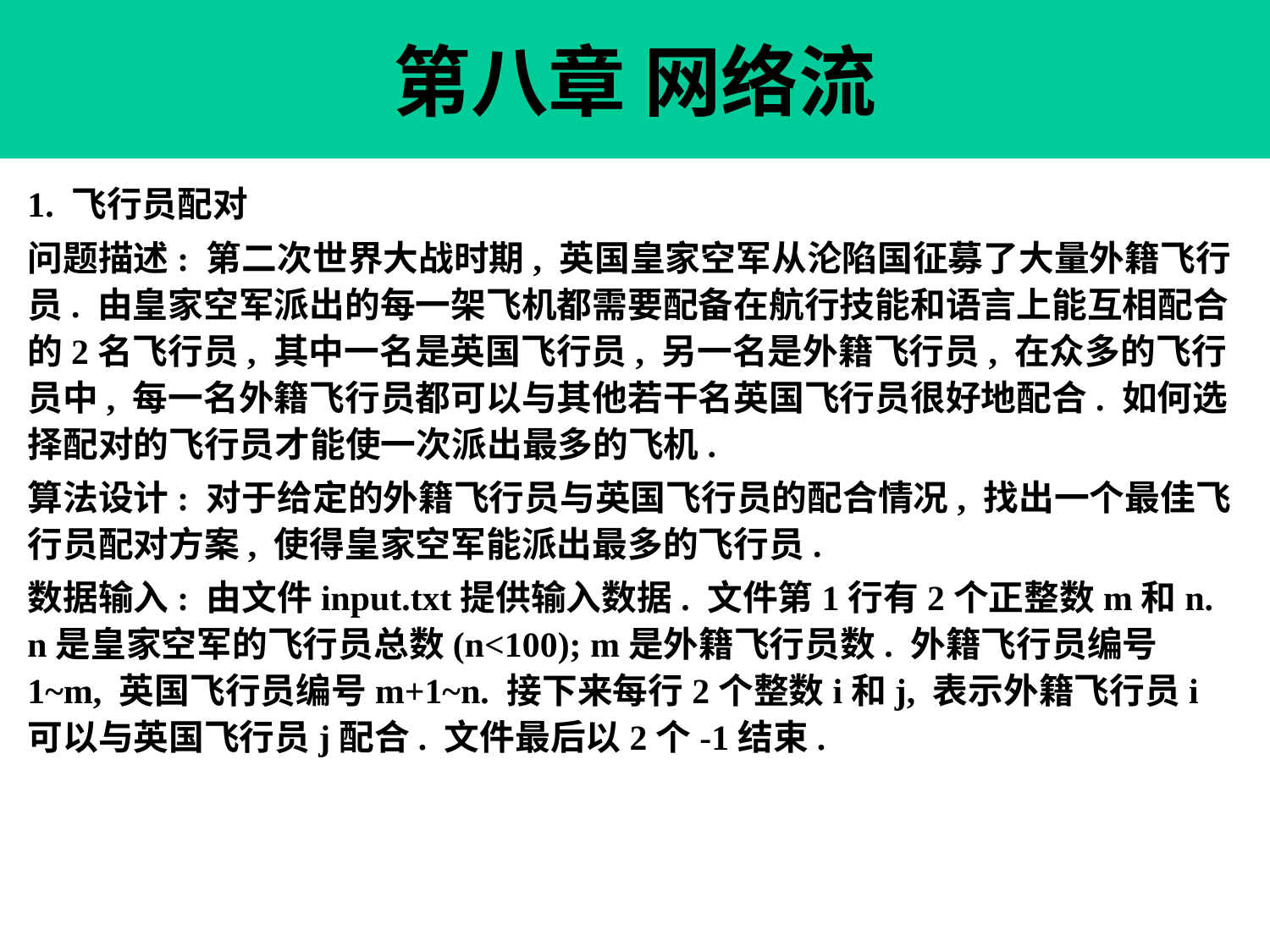

# 第八章 网络流
1. 飞行员配对
问题描述: 第二次世界大战时期, 英国皇家空军从沦陷国征募了大量外籍飞行员. 由皇家空军派出的每一架飞机都需要配备在航行技能和语言上能互相配合的2名飞行员, 其中一名是英国飞行员, 另一名是外籍飞行员, 在众多的飞行员中, 每一名外籍飞行员都可以与其他若干名英国飞行员很好地配合. 如何选择配对的飞行员才能使一次派出最多的飞机.
算法设计: 对于给定的外籍飞行员与英国飞行员的配合情况, 找出一个最佳飞行员配对方案, 使得皇家空军能派出最多的飞行员.
数据输入: 由文件input.txt提供输入数据. 文件第1行有2个正整数m和n. n是皇家空军的飞行员总数(n<100); m是外籍飞行员数. 外籍飞行员编号1~m, 英国飞行员编号m+1~n. 接下来每行2个整数i和j, 表示外籍飞行员i可以与英国飞行员j配合. 文件最后以2个-1结束.